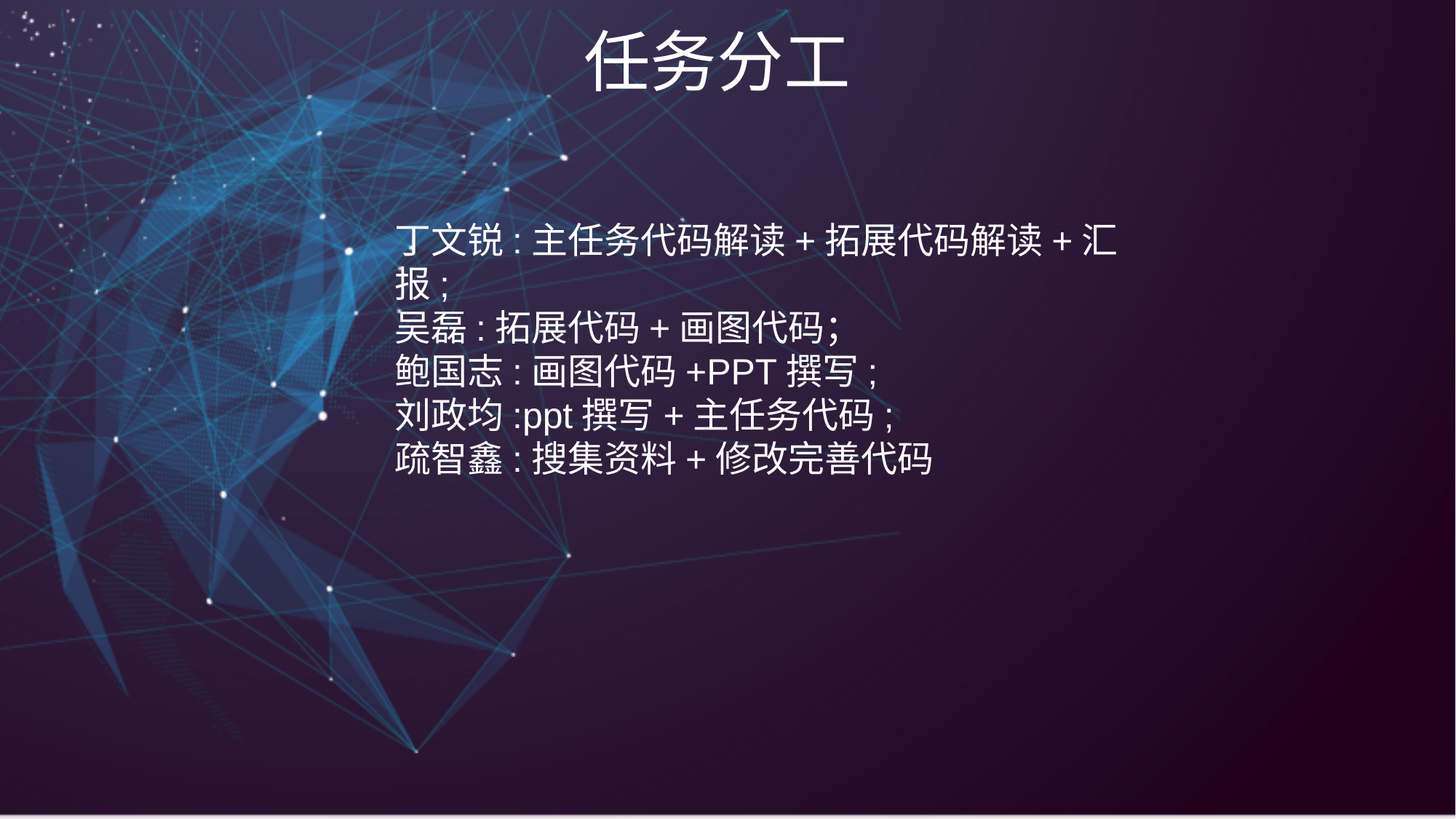

任务分工
丁文锐:主任务代码解读+拓展代码解读+汇报;
吴磊:拓展代码+画图代码；
鲍国志:画图代码+PPT撰写;
刘政均:ppt撰写+主任务代码;
疏智鑫:搜集资料+修改完善代码